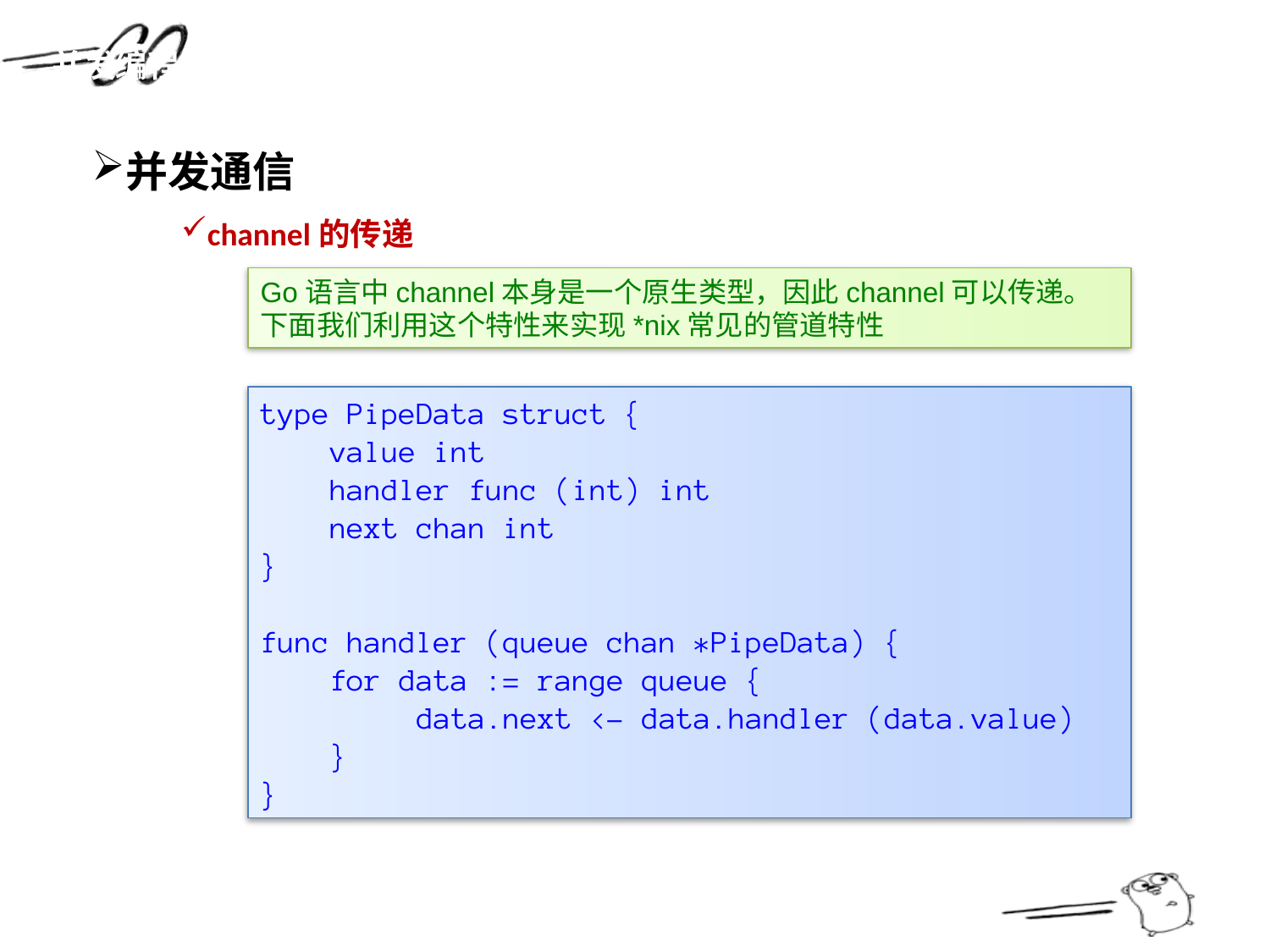

并发编程
并发通信
channel的传递
Go语言中channel本身是一个原生类型，因此channel可以传递。
下面我们利用这个特性来实现*nix常见的管道特性
type PipeData struct {
    value int
    handler func (int) int
    next chan int
}

func handler (queue chan *PipeData) {
    for data := range queue {
         data.next <- data.handler (data.value)
    }
}
36